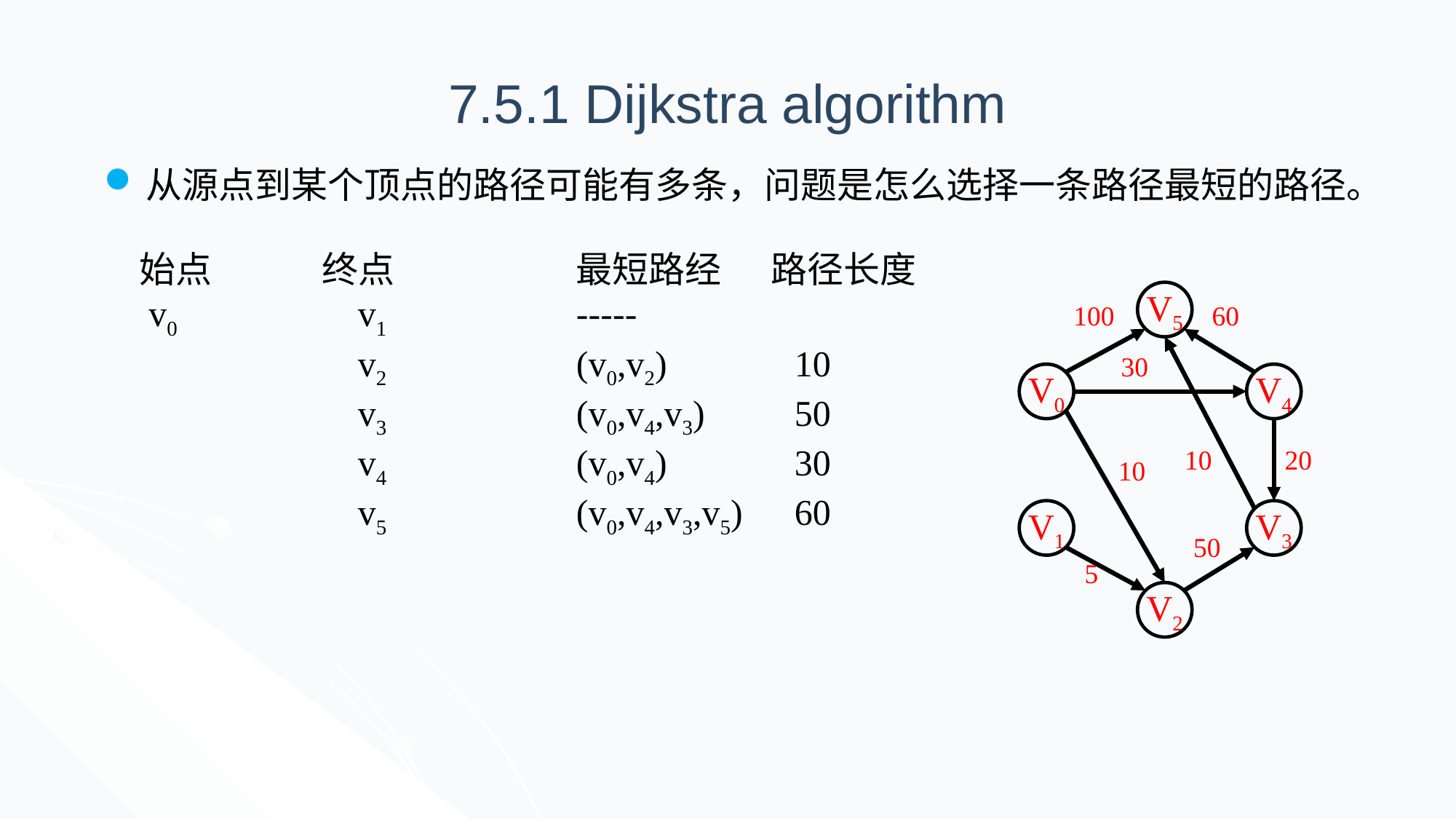

# 7.5.1 Dijkstra algorithm

从源点到某个顶点的路径可能有多条，问题是怎么选择一条路径最短的路径。
始点  	         终点  		最短路经      路径长度
 v0		v1     		-----
		v2    		(v0,v2)		10
		v3    		(v0,v4,v3)	50
		v4   		(v0,v4)		30
		v5    		(v0,v4,v3,v5)	60
V5
100
60
30
V0
V4
10
20
10
V1
V3
50
5
V2